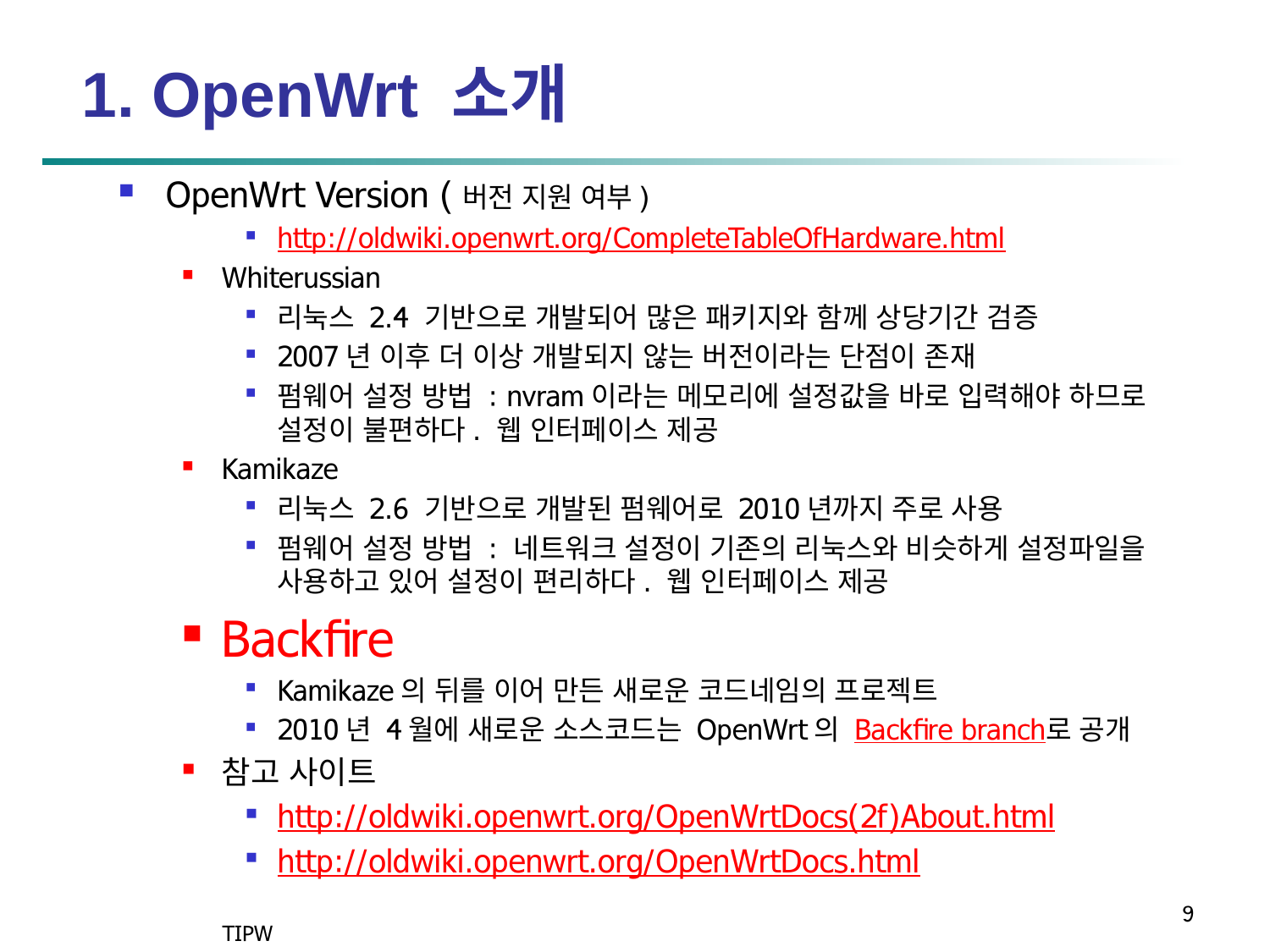

# 1. OpenWrt 소개
OpenWrt Version (버전 지원 여부)
http://oldwiki.openwrt.org/CompleteTableOfHardware.html
Whiterussian
리눅스 2.4 기반으로 개발되어 많은 패키지와 함께 상당기간 검증
2007년 이후 더 이상 개발되지 않는 버전이라는 단점이 존재
펌웨어 설정 방법 : nvram이라는 메모리에 설정값을 바로 입력해야 하므로 설정이 불편하다. 웹 인터페이스 제공
Kamikaze
리눅스 2.6 기반으로 개발된 펌웨어로 2010년까지 주로 사용
펌웨어 설정 방법 : 네트워크 설정이 기존의 리눅스와 비슷하게 설정파일을 사용하고 있어 설정이 편리하다. 웹 인터페이스 제공
Backfire
Kamikaze의 뒤를 이어 만든 새로운 코드네임의 프로젝트
2010년 4월에 새로운 소스코드는 OpenWrt의 Backfire branch로 공개
참고 사이트
http://oldwiki.openwrt.org/OpenWrtDocs(2f)About.html
http://oldwiki.openwrt.org/OpenWrtDocs.html
9
TIPW